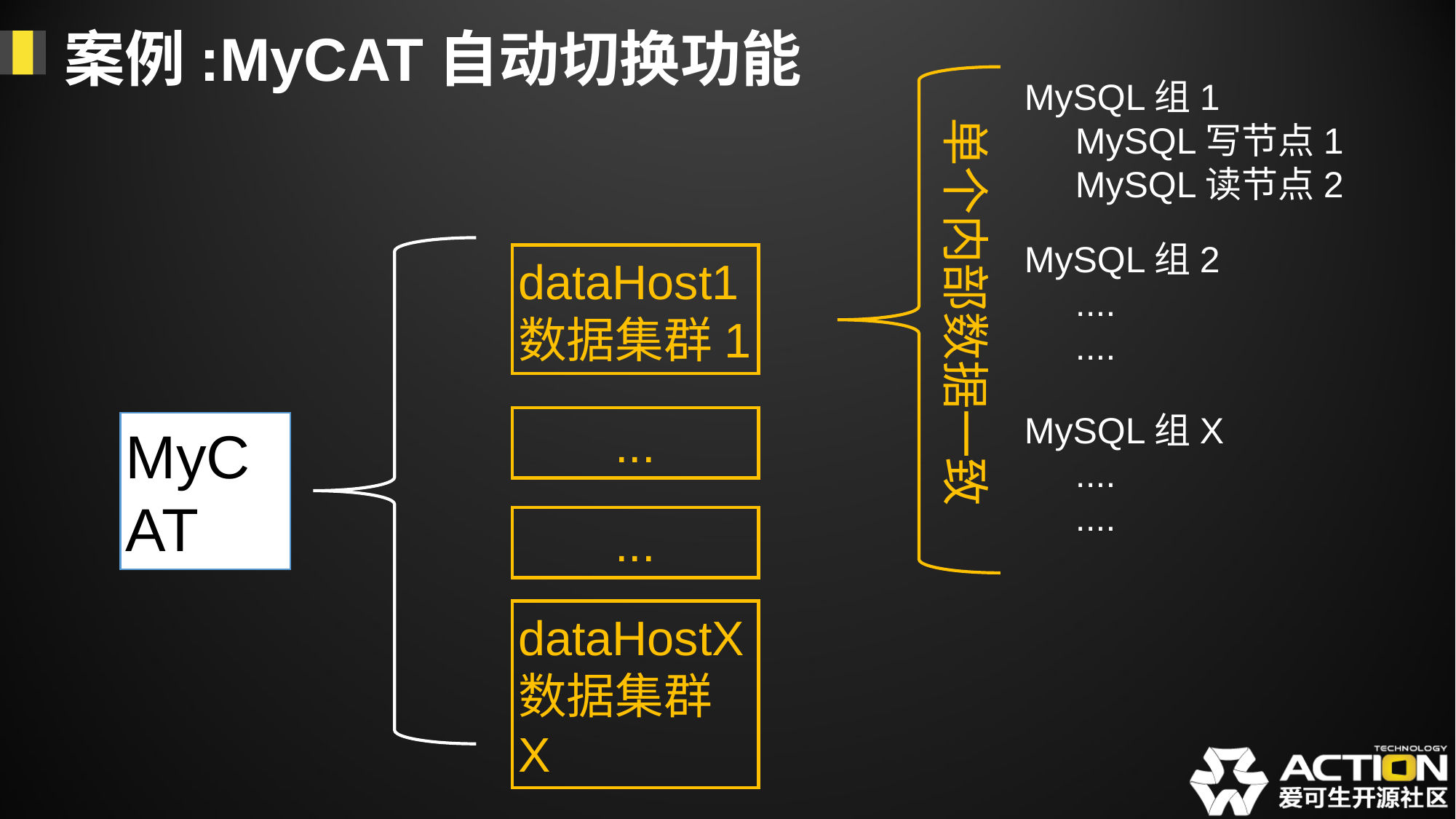

案例:MyCAT自动切换功能

MySQL组1
     MySQL写节点1
     MySQL读节点2
单个内部数据一致
MySQL组2
     ....
     ....

dataHost1
数据集群1
MySQL组X
     ....
     ....
...
MyCAT
...
dataHostX
数据集群X